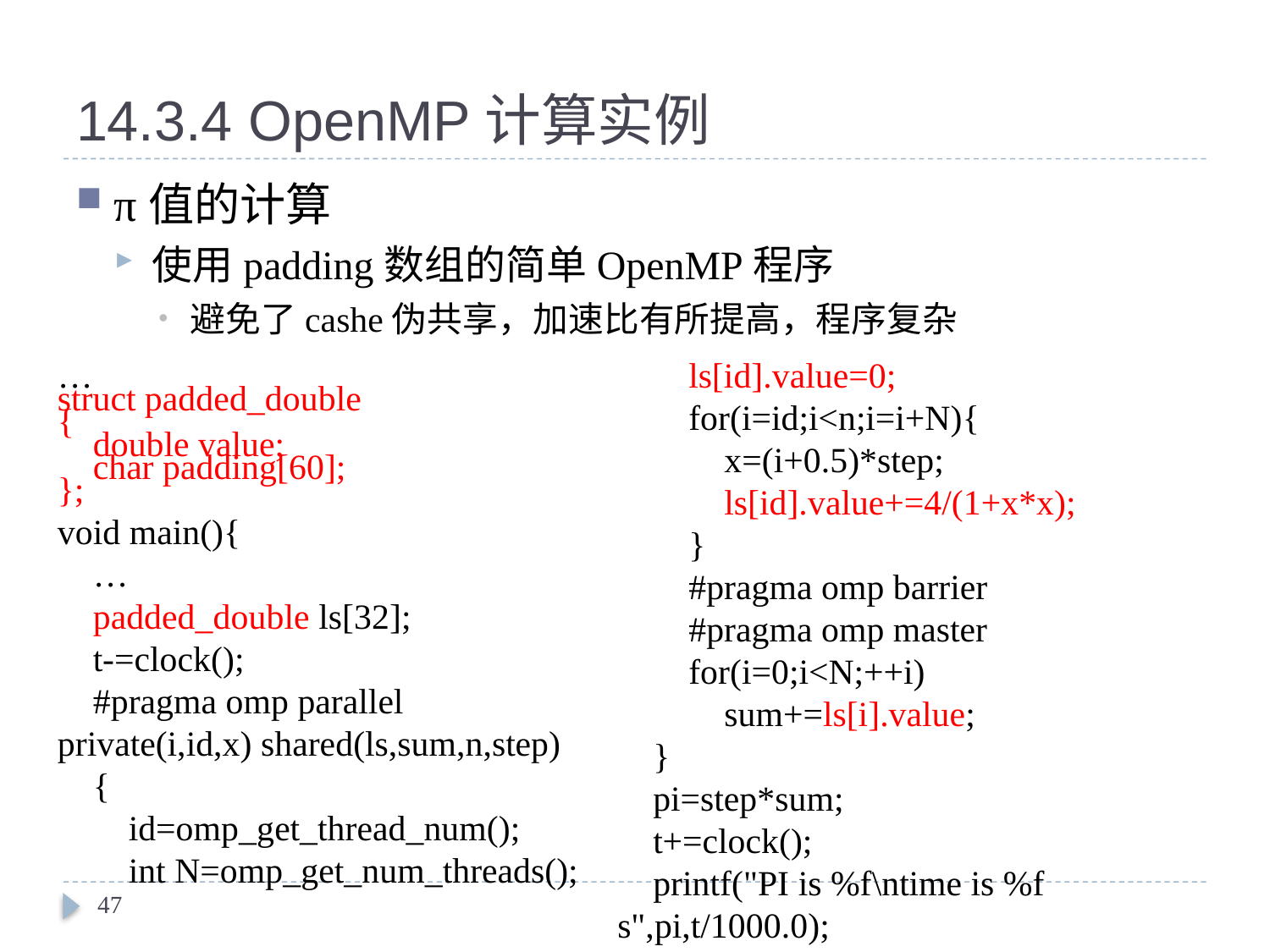

# 14.3.4 OpenMP计算实例
π值的计算
使用padding数组的简单OpenMP程序
避免了cashe伪共享，加速比有所提高，程序复杂
…
struct padded_double
{
    double value;
    char padding[60];
};
void main(){
    …
    padded_double ls[32];
    t-=clock();
    #pragma omp parallel private(i,id,x) shared(ls,sum,n,step)
    {
        id=omp_get_thread_num();
        int N=omp_get_num_threads();
        ls[id].value=0;
        for(i=id;i<n;i=i+N){
            x=(i+0.5)*step;
            ls[id].value+=4/(1+x*x);
        }
        #pragma omp barrier
        #pragma omp master
        for(i=0;i<N;++i)
            sum+=ls[i].value;
    }
    pi=step*sum;
    t+=clock();
    printf("PI is %f\ntime is %f s",pi,t/1000.0);
}
47